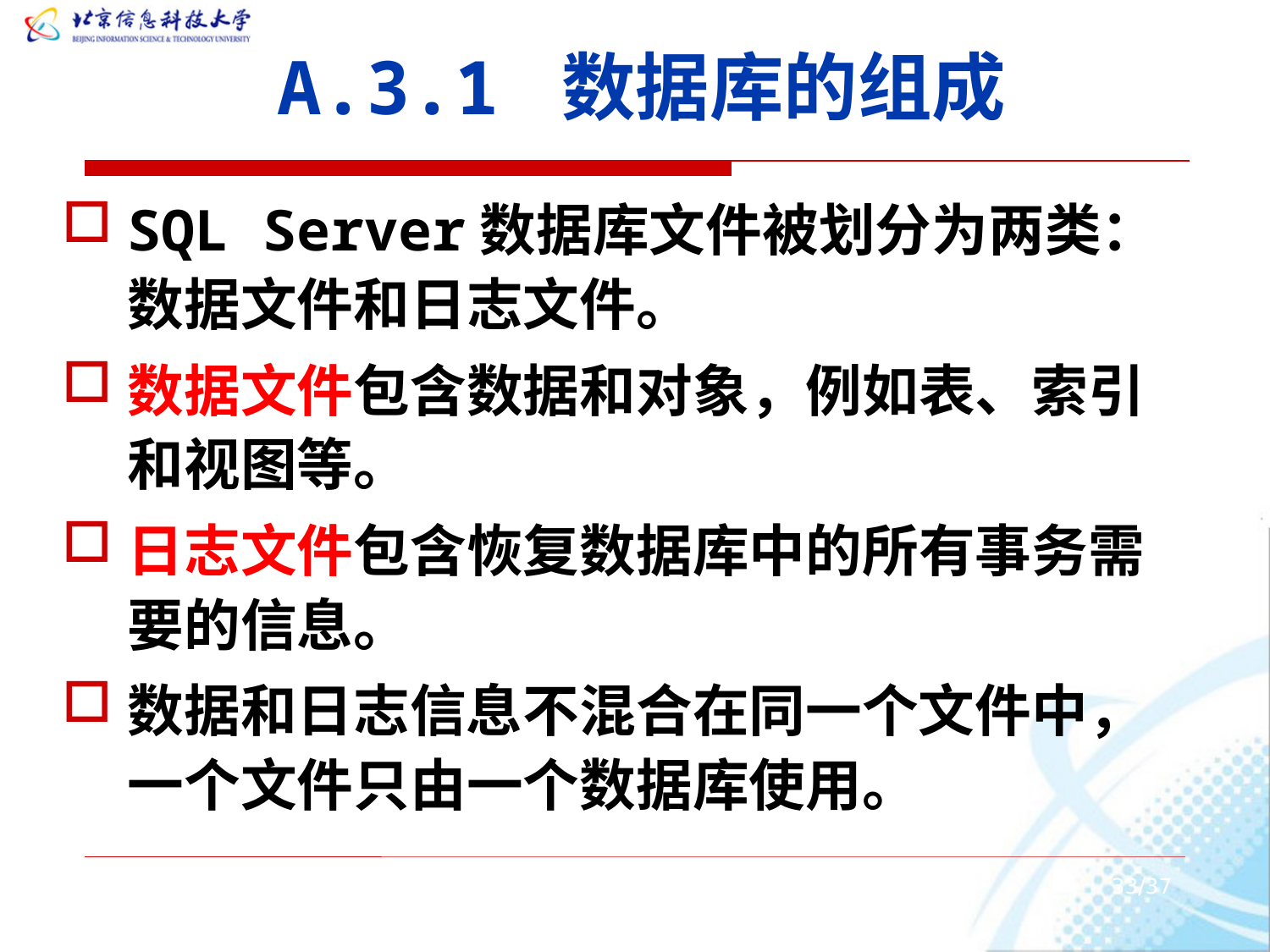

# A.3.1 数据库的组成
SQL Server数据库文件被划分为两类：数据文件和日志文件。
数据文件包含数据和对象，例如表、索引和视图等。
日志文件包含恢复数据库中的所有事务需要的信息。
数据和日志信息不混合在同一个文件中，一个文件只由一个数据库使用。
33/37